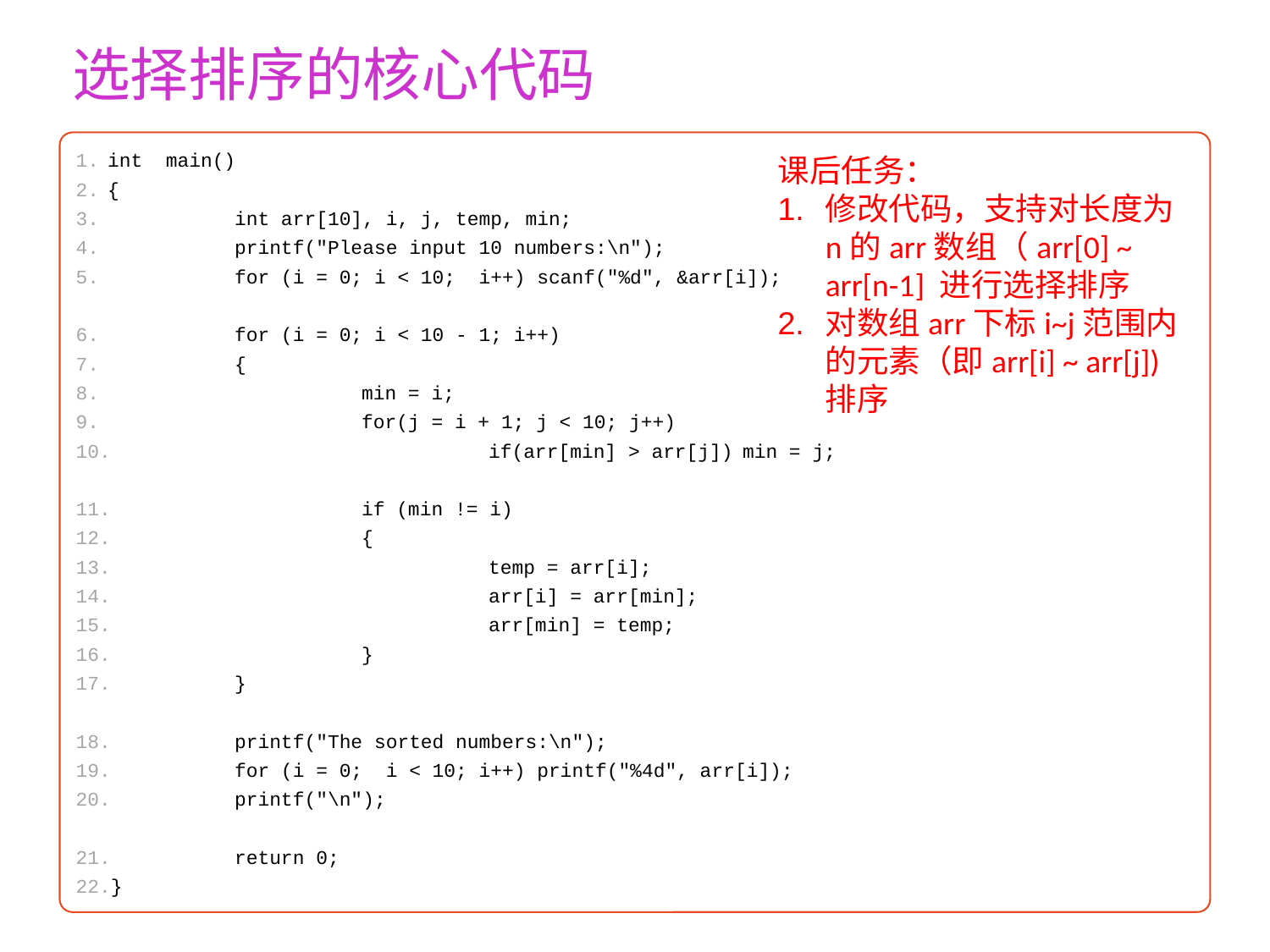

选择排序的核心代码
int  main()
{
	int arr[10], i, j, temp, min;
	printf("Please input 10 numbers:\n");
	for (i = 0; i < 10;  i++) scanf("%d", &arr[i]);

	for (i = 0; i < 10 - 1; i++)
	{
		min = i;
		for(j = i + 1; j < 10; j++)
  			if(arr[min] > arr[j])	min = j;

		if (min != i)
		{
			temp = arr[i];
			arr[i] = arr[min];
			arr[min] = temp;
		}
	}

	printf("The sorted numbers:\n");
	for (i = 0;  i < 10; i++) printf("%4d", arr[i]);
	printf("\n");

	return 0;
}

课后任务：
修改代码，支持对长度为n的arr数组（arr[0] ~ arr[n-1] 进行选择排序
对数组arr下标i~j范围内的元素（即arr[i] ~ arr[j])排序